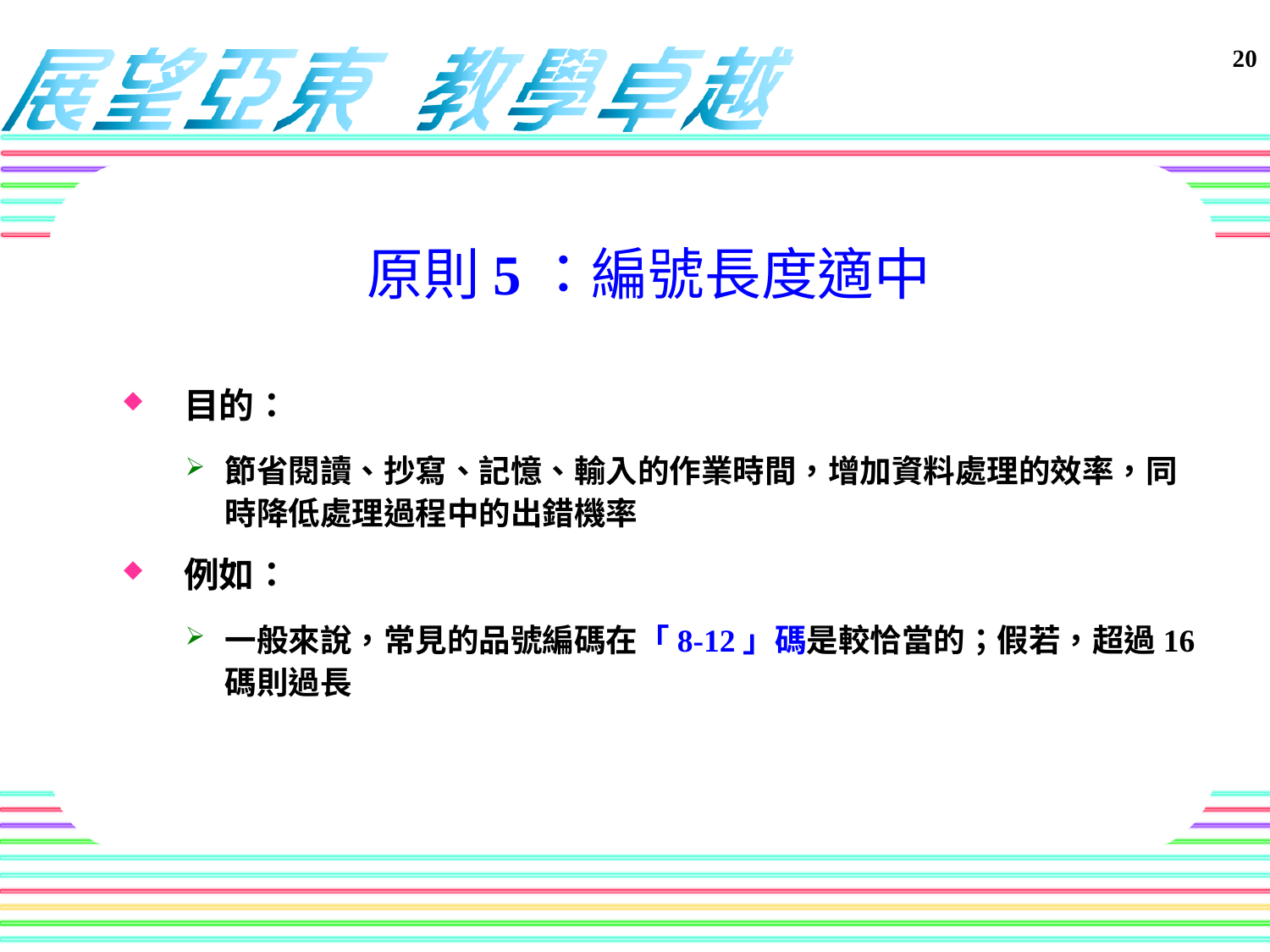

原則5：編號長度適中
目的：
節省閱讀、抄寫、記憶、輸入的作業時間，增加資料處理的效率，同時降低處理過程中的出錯機率
例如：
一般來說，常見的品號編碼在「8-12」碼是較恰當的；假若，超過16碼則過長